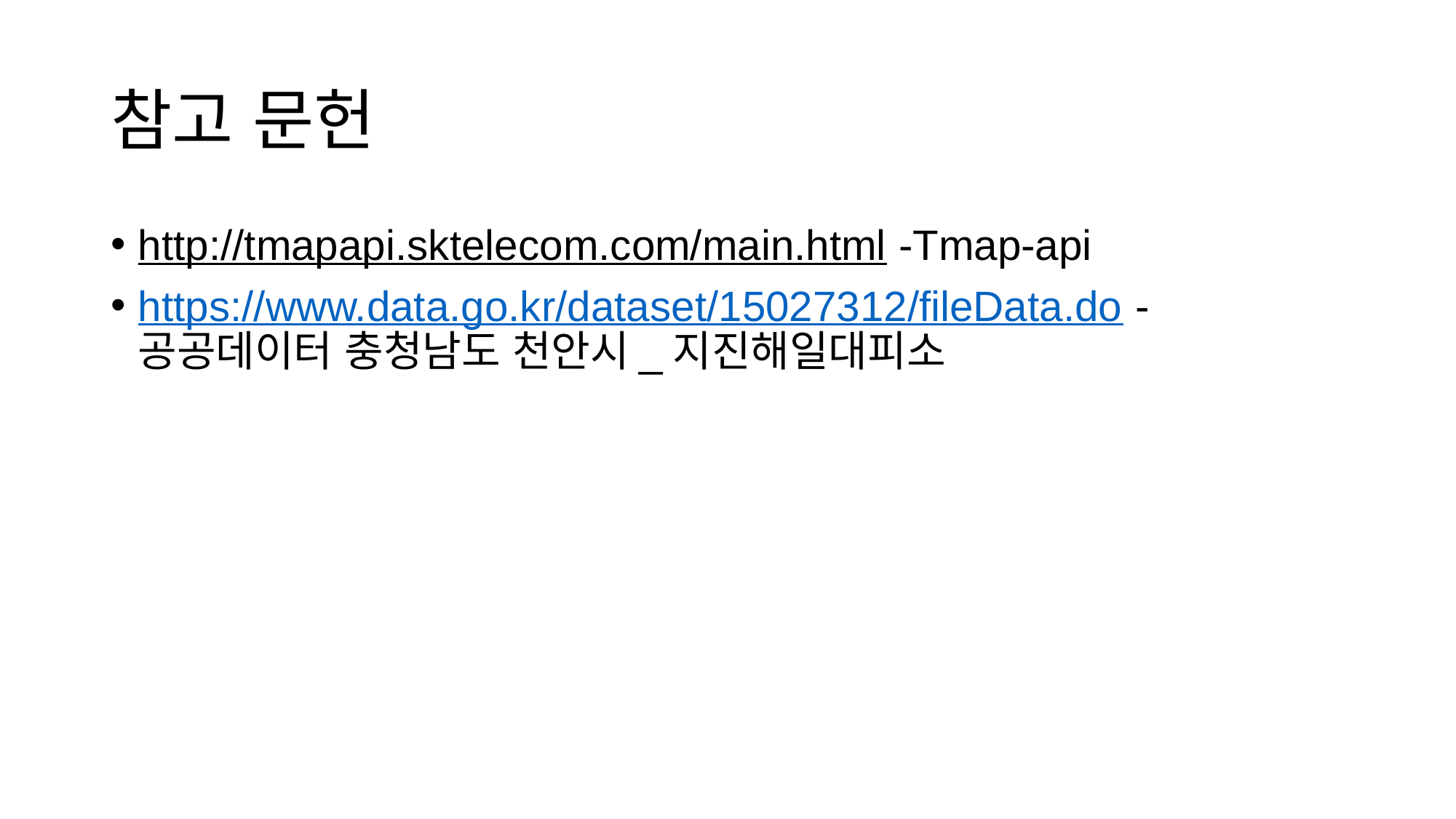

# 참고 문헌
http://tmapapi.sktelecom.com/main.html -Tmap-api
https://www.data.go.kr/dataset/15027312/fileData.do -공공데이터 충청남도 천안시_지진해일대피소